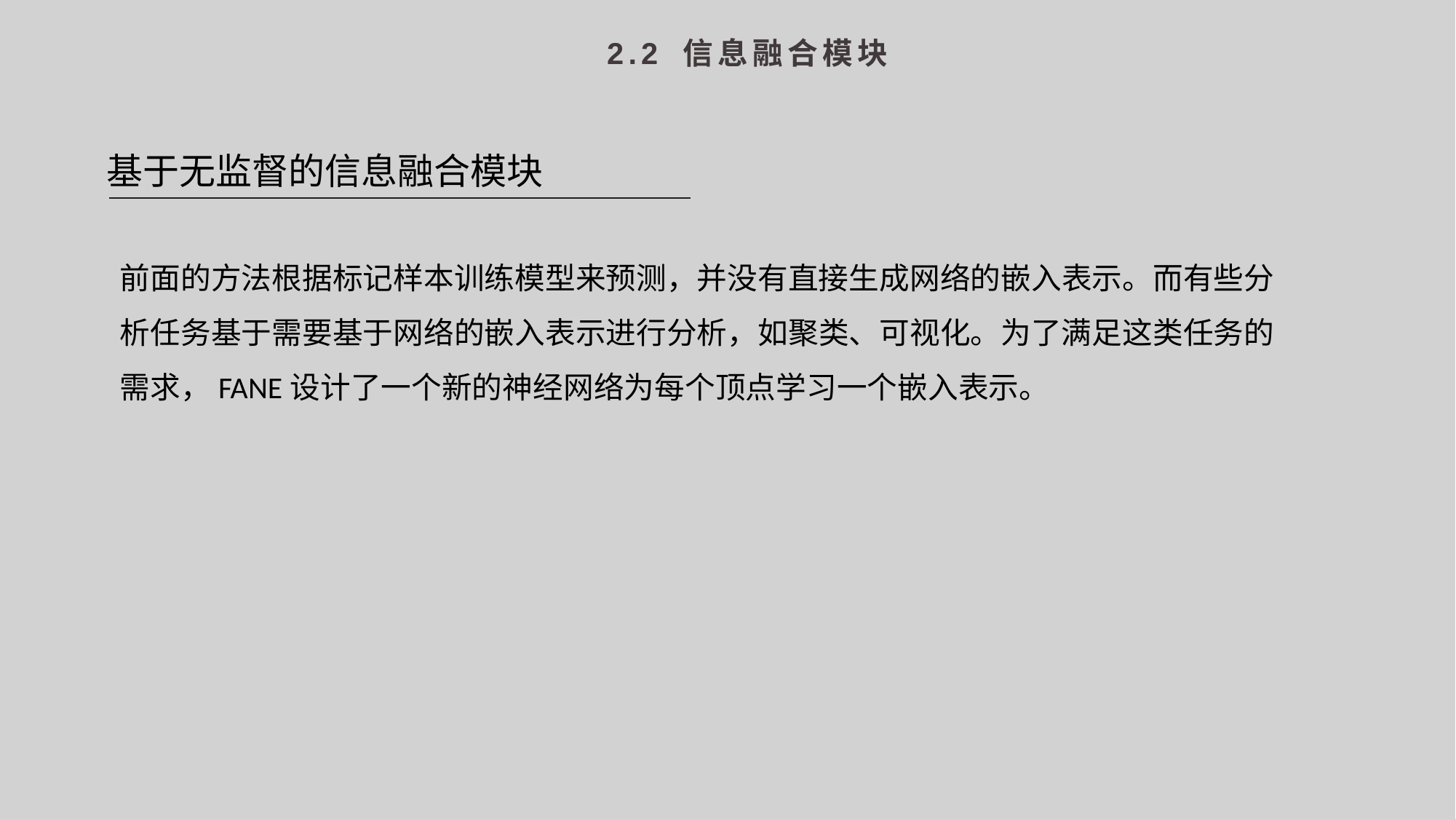

2.2 信息融合模块
基于无监督的信息融合模块
前面的方法根据标记样本训练模型来预测，并没有直接生成网络的嵌入表示。而有些分析任务基于需要基于网络的嵌入表示进行分析，如聚类、可视化。为了满足这类任务的需求，FANE设计了一个新的神经网络为每个顶点学习一个嵌入表示。